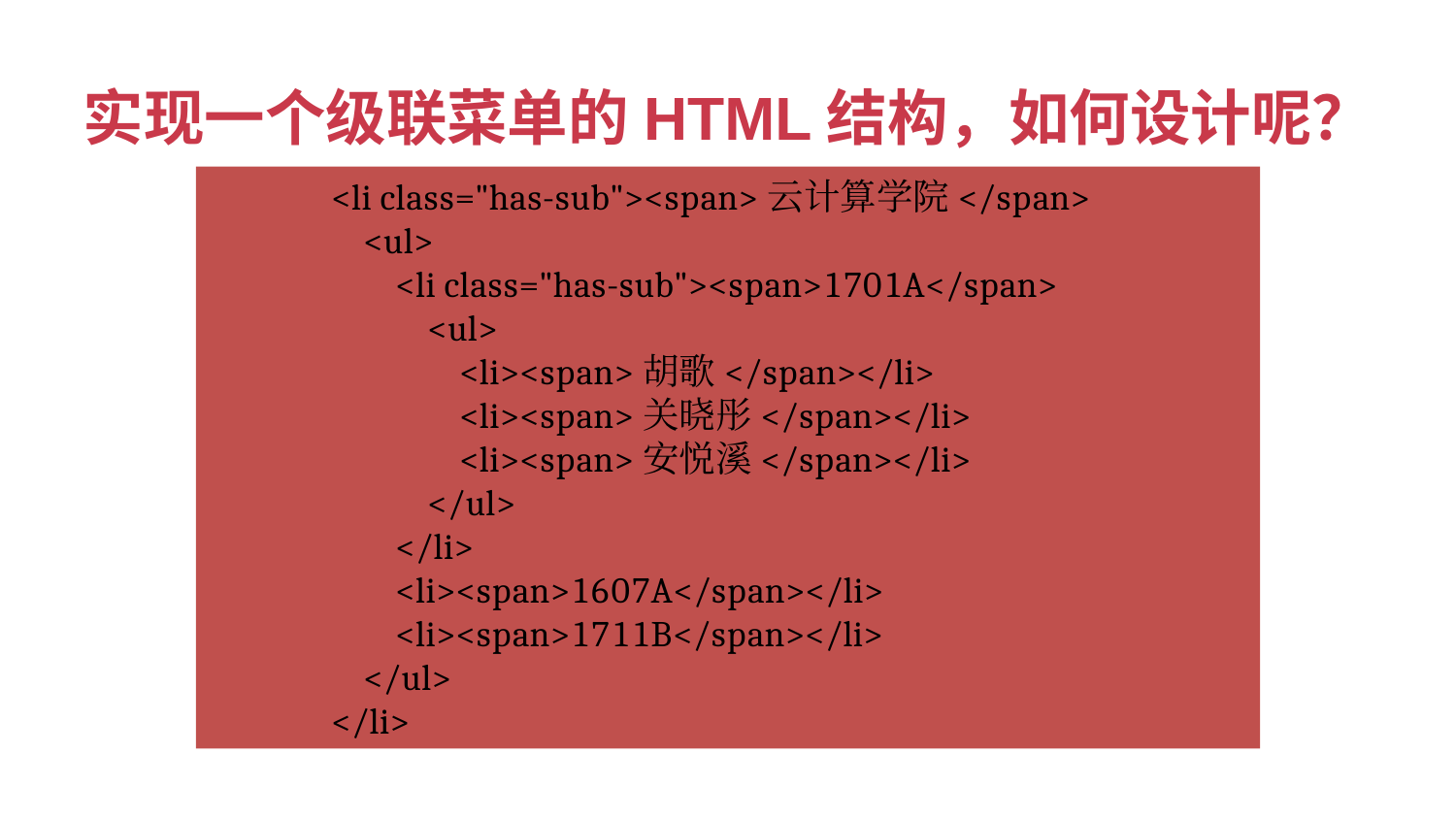

实现一个级联菜单的HTML结构，如何设计呢？
                <li class="has-sub"><span>云计算学院</span>
                    <ul>
                        <li class="has-sub"><span>1701A</span>
                            <ul>
                                <li><span>胡歌</span></li>
                                <li><span>关晓彤</span></li>
                                <li><span>安悦溪</span></li>
                            </ul>
                        </li>
                        <li><span>1607A</span></li>
                        <li><span>1711B</span></li>
                    </ul>
                </li>